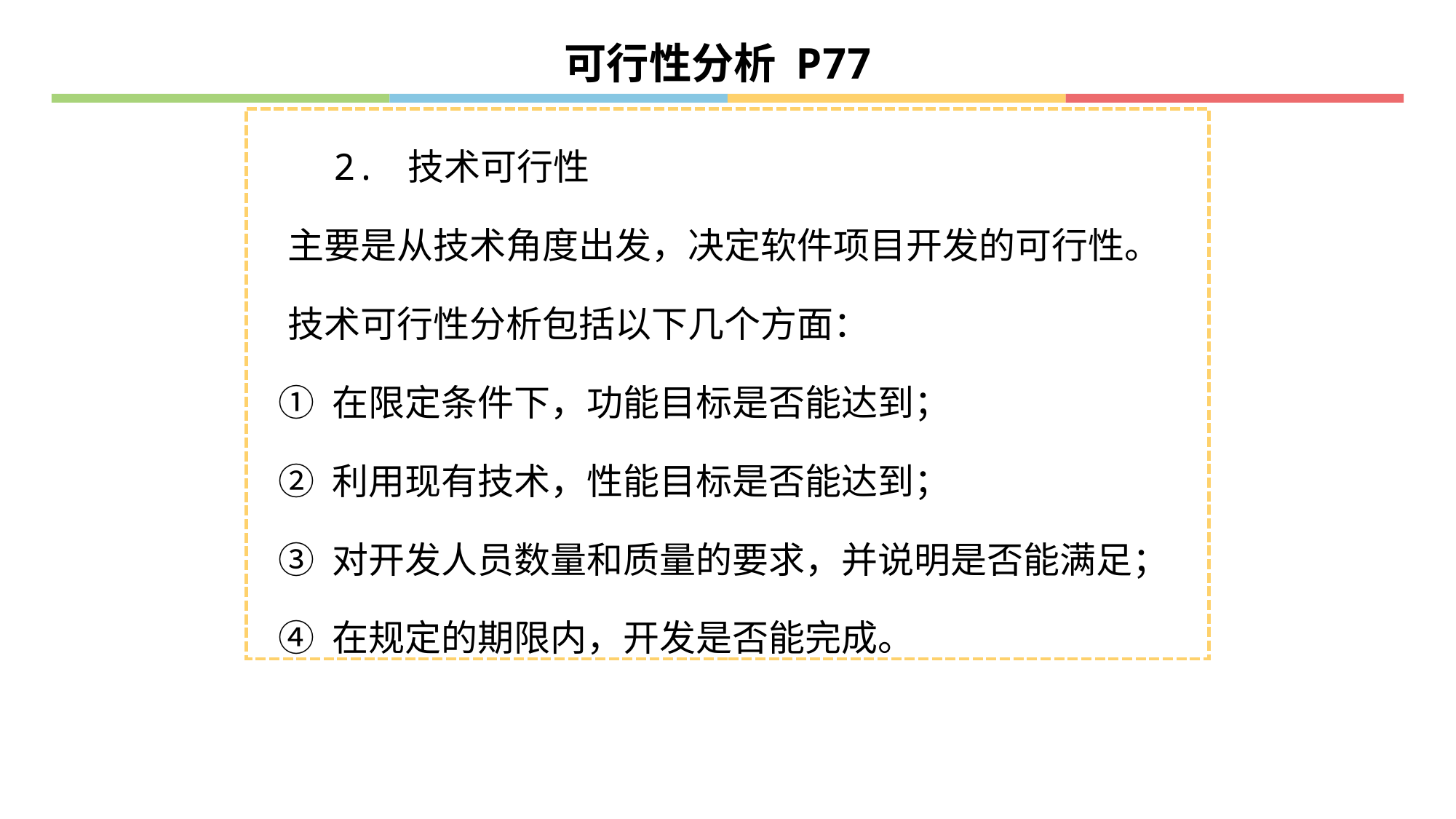

可行性分析 P77
    2. 技术可行性
    主要是从技术角度出发，决定软件项目开发的可行性。
    技术可行性分析包括以下几个方面：
    ① 在限定条件下，功能目标是否能达到；
    ② 利用现有技术，性能目标是否能达到；
    ③ 对开发人员数量和质量的要求，并说明是否能满足；
    ④ 在规定的期限内，开发是否能完成。